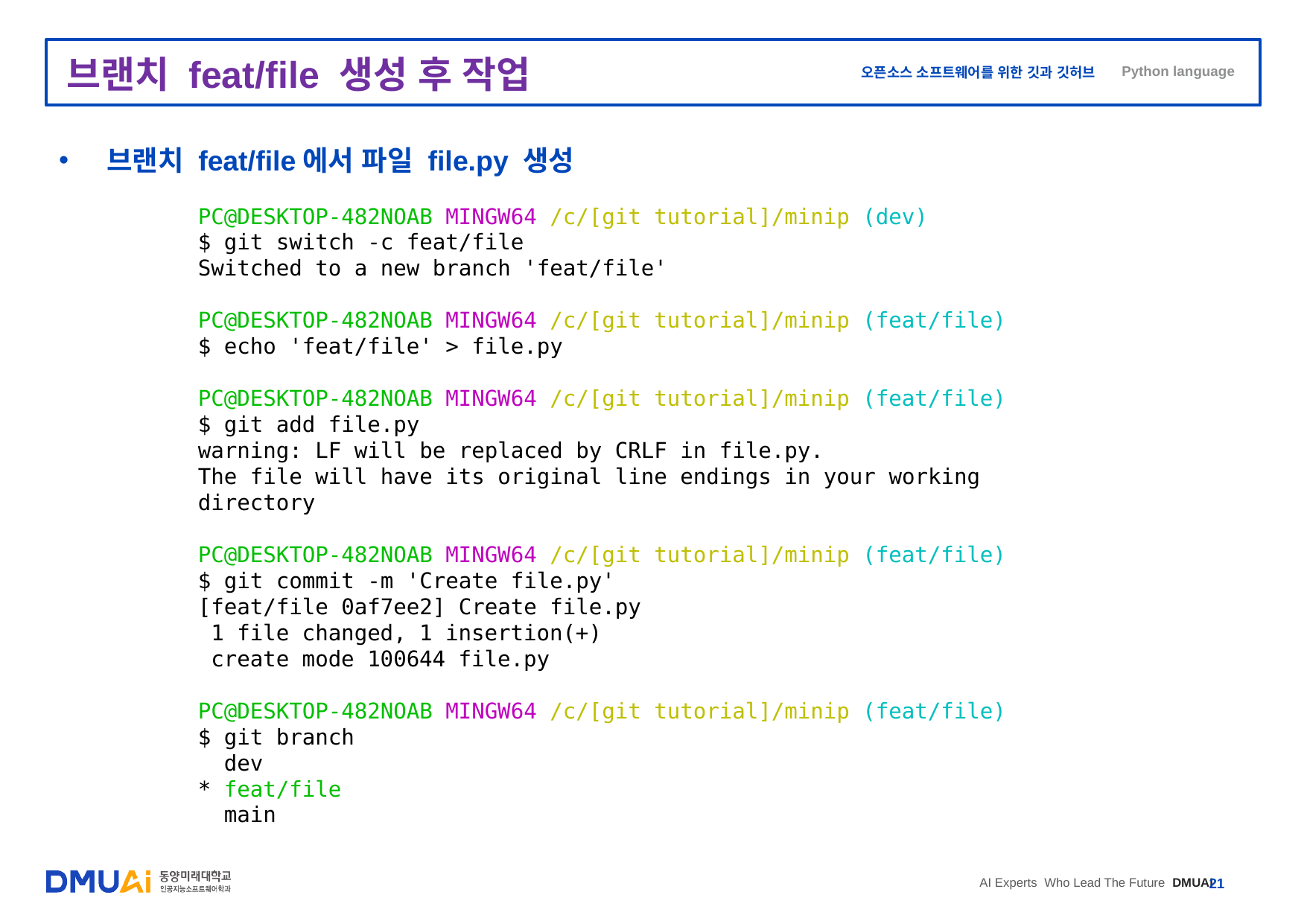

# 브랜치 feat/file 생성 후 작업
브랜치 feat/file에서 파일 file.py 생성

PC@DESKTOP-482NOAB MINGW64 /c/[git tutorial]/minip (dev)
$ git switch -c feat/file
Switched to a new branch 'feat/file'

PC@DESKTOP-482NOAB MINGW64 /c/[git tutorial]/minip (feat/file)
$ echo 'feat/file' > file.py

PC@DESKTOP-482NOAB MINGW64 /c/[git tutorial]/minip (feat/file)
$ git add file.py
warning: LF will be replaced by CRLF in file.py.
The file will have its original line endings in your working directory

PC@DESKTOP-482NOAB MINGW64 /c/[git tutorial]/minip (feat/file)
$ git commit -m 'Create file.py'
[feat/file 0af7ee2] Create file.py
 1 file changed, 1 insertion(+)
 create mode 100644 file.py

PC@DESKTOP-482NOAB MINGW64 /c/[git tutorial]/minip (feat/file)
$ git branch
  dev
* feat/file
  main